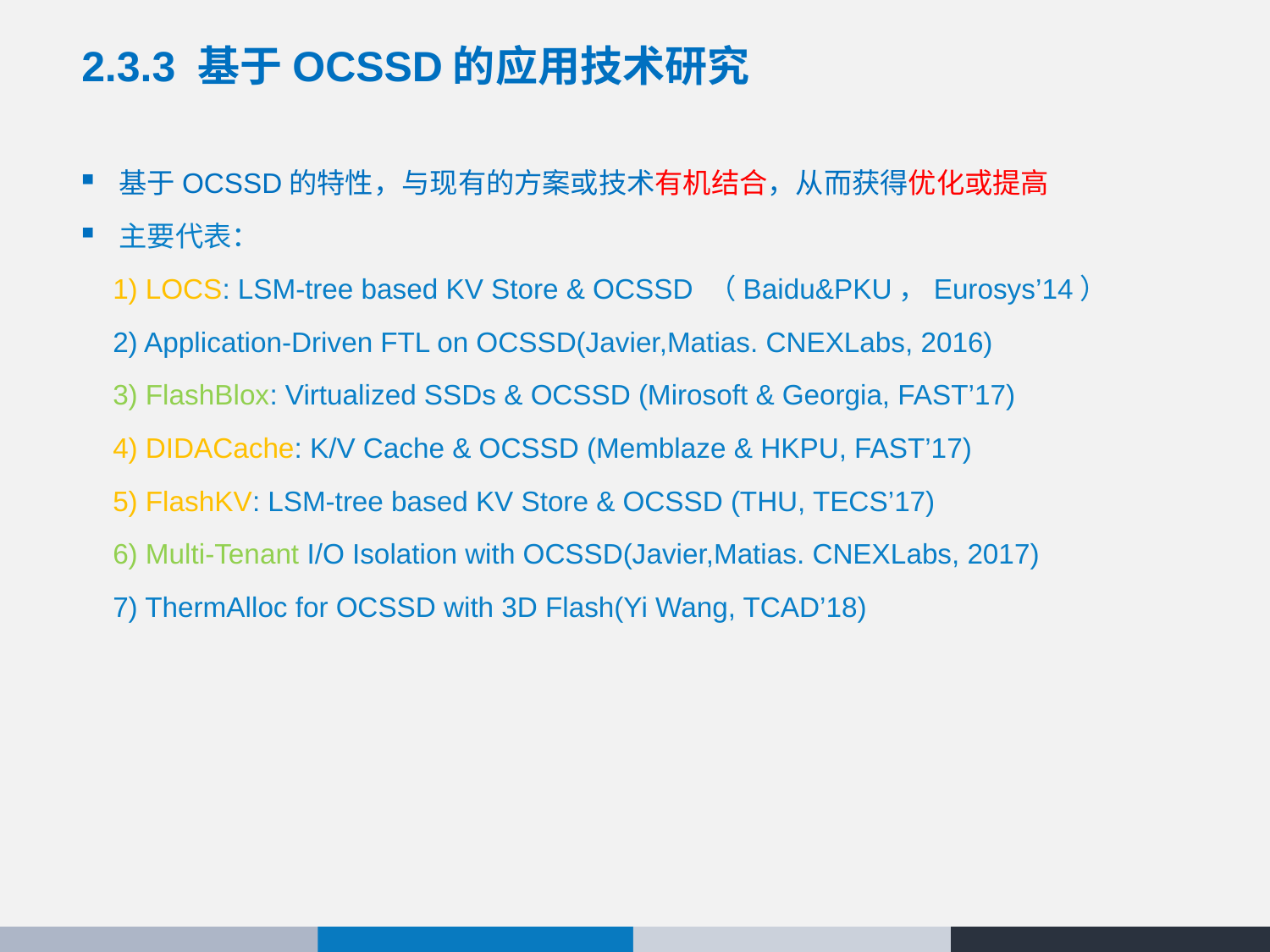

# 2.3.3 基于OCSSD的应用技术研究
基于OCSSD的特性，与现有的方案或技术有机结合，从而获得优化或提高
主要代表：
    1) LOCS: LSM-tree based KV Store & OCSSD （Baidu&PKU，Eurosys’14）
    2) Application-Driven FTL on OCSSD(Javier,Matias. CNEXLabs, 2016)
    3) FlashBlox: Virtualized SSDs & OCSSD (Mirosoft & Georgia, FAST’17)
    4) DIDACache: K/V Cache & OCSSD (Memblaze & HKPU, FAST’17)
    5) FlashKV: LSM-tree based KV Store & OCSSD (THU, TECS’17)
    6) Multi-Tenant I/O Isolation with OCSSD(Javier,Matias. CNEXLabs, 2017)
    7) ThermAlloc for OCSSD with 3D Flash(Yi Wang, TCAD’18)